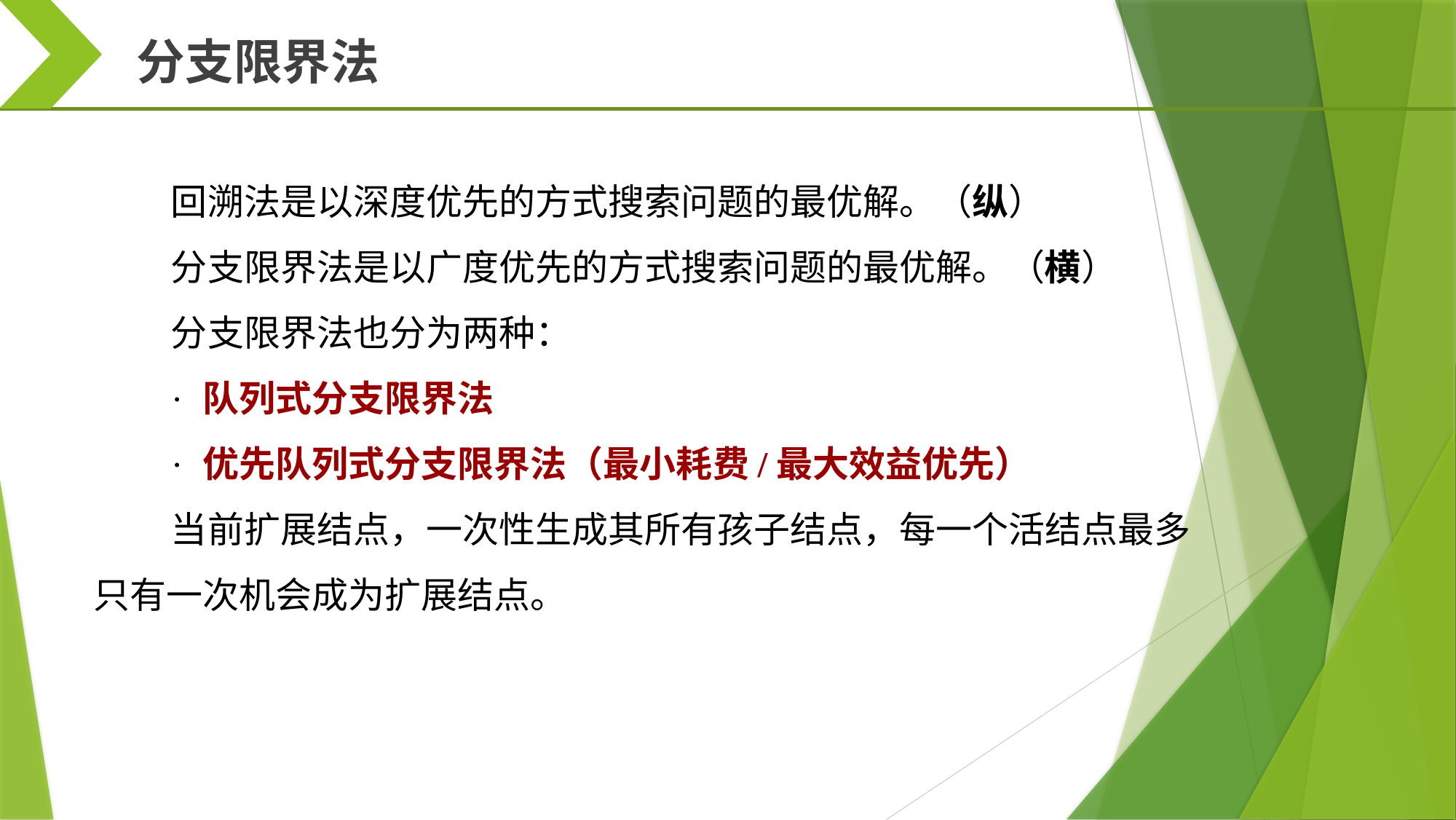

分支限界法
回溯法是以深度优先的方式搜索问题的最优解。（纵）
分支限界法是以广度优先的方式搜索问题的最优解。（横）
分支限界法也分为两种：
·	队列式分支限界法
·	优先队列式分支限界法（最小耗费/最大效益优先）
当前扩展结点，一次性生成其所有孩子结点，每一个活结点最多只有一次机会成为扩展结点。